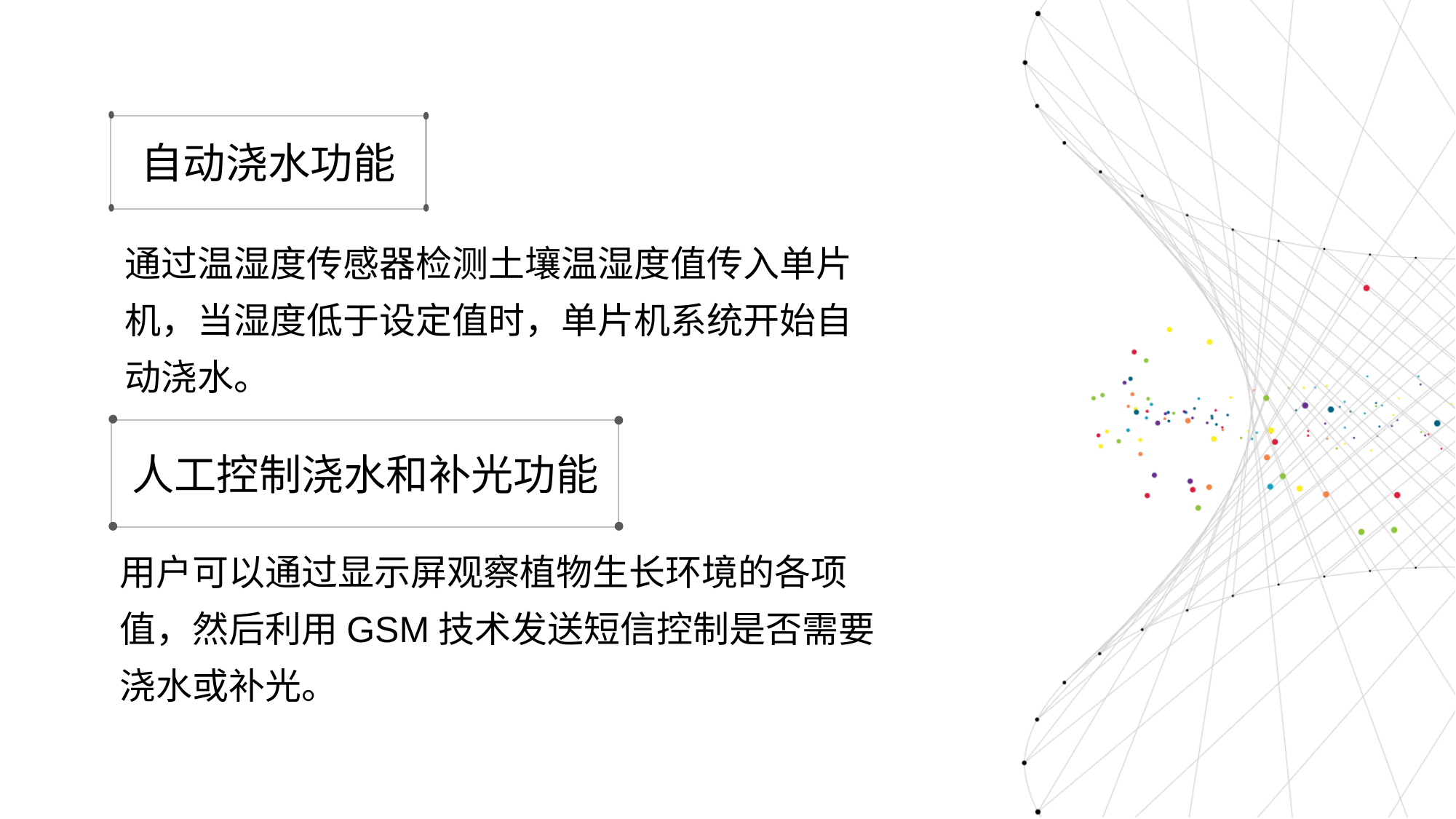

自动浇水功能
通过温湿度传感器检测土壤温湿度值传入单片机，当湿度低于设定值时，单片机系统开始自动浇水。

人工控制浇水和补光功能
用户可以通过显示屏观察植物生长环境的各项值，然后利用GSM技术发送短信控制是否需要浇水或补光。